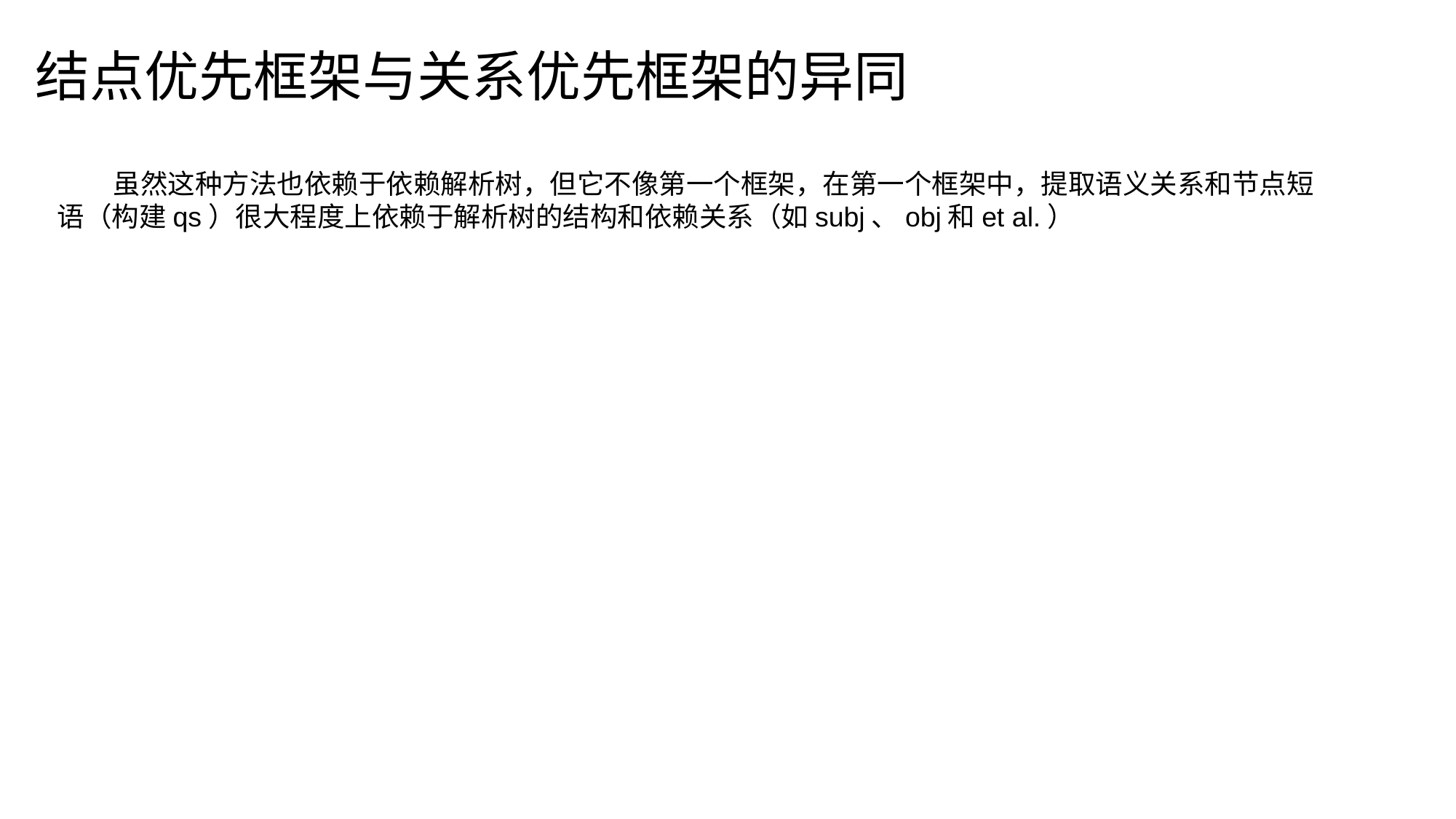

结点优先框架与关系优先框架的异同
        虽然这种方法也依赖于依赖解析树，但它不像第一个框架，在第一个框架中，提取语义关系和节点短语（构建qs）很大程度上依赖于解析树的结构和依赖关系（如subj、obj和et al.）